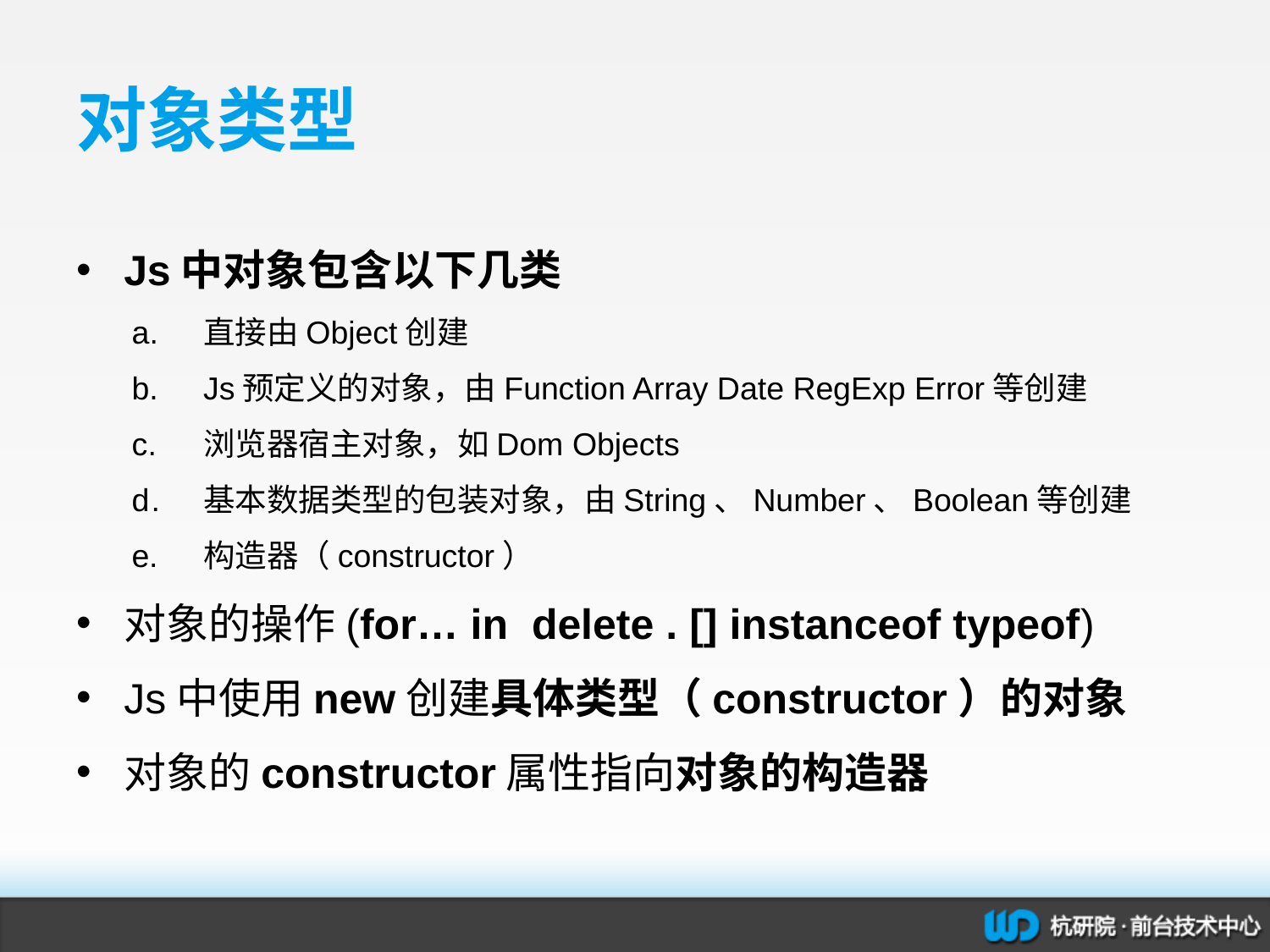

# 对象类型
Js中对象包含以下几类
直接由Object创建
Js预定义的对象，由Function Array Date RegExp Error等创建
浏览器宿主对象，如Dom Objects
基本数据类型的包装对象，由String、Number、Boolean等创建
构造器（constructor）
对象的操作(for… in  delete . [] instanceof typeof)
Js中使用new创建具体类型（constructor）的对象
对象的constructor属性指向对象的构造器